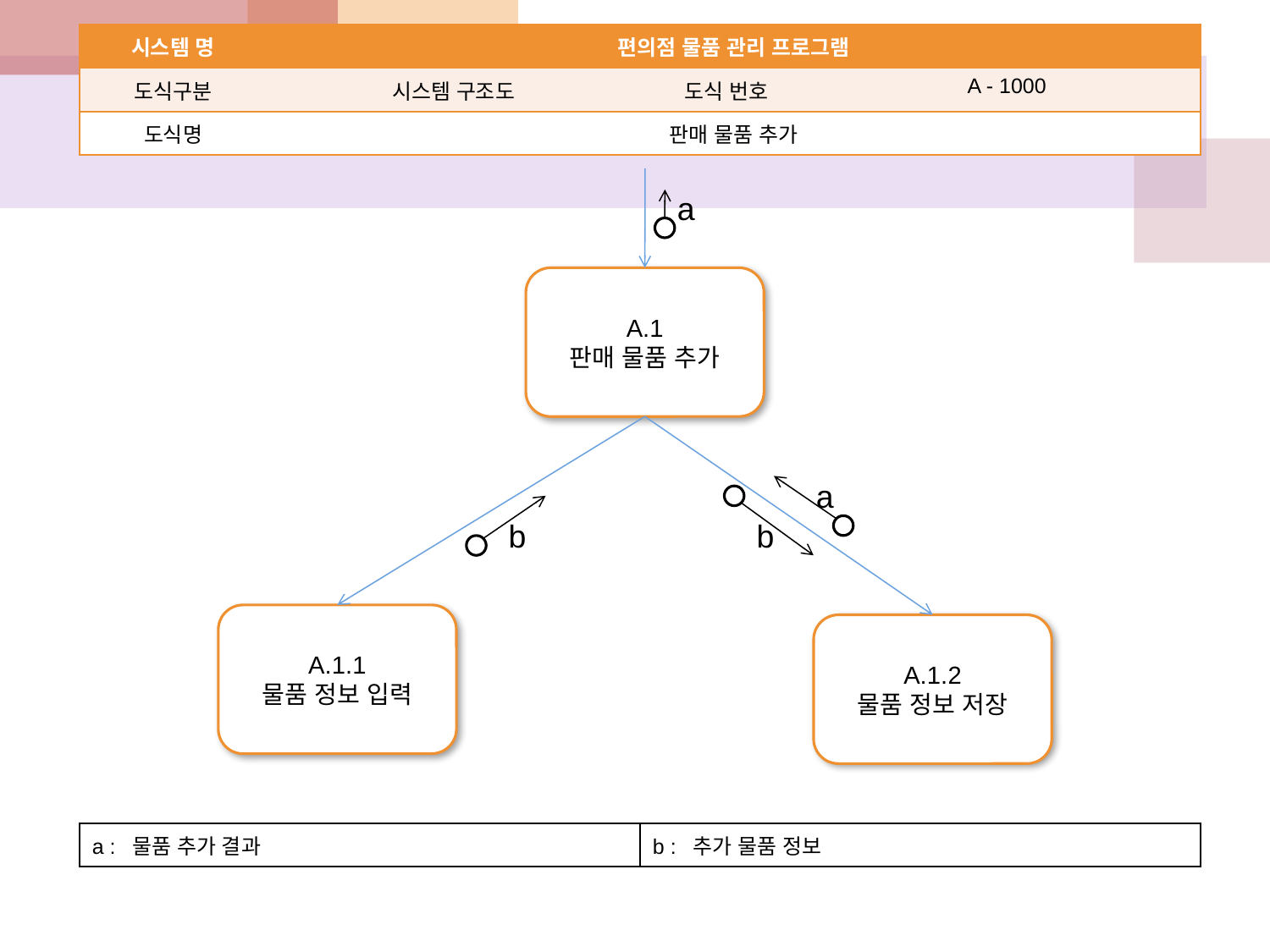

| 시스템 명 | 편의점 물품 관리 프로그램 |  |  |
| --- | --- | --- | --- |
| 도식구분 | 시스템 구조도 | 도식 번호 | A - 1000 |
| 도식명 | 판매 물품 추가 |  |  |
a

A.1
판매 물품 추가
a

b
b

A.1.1
물품 정보 입력
A.1.2
물품 정보 저장
| a : 물품 추가 결과 | b : 추가 물품 정보 |
| --- | --- |